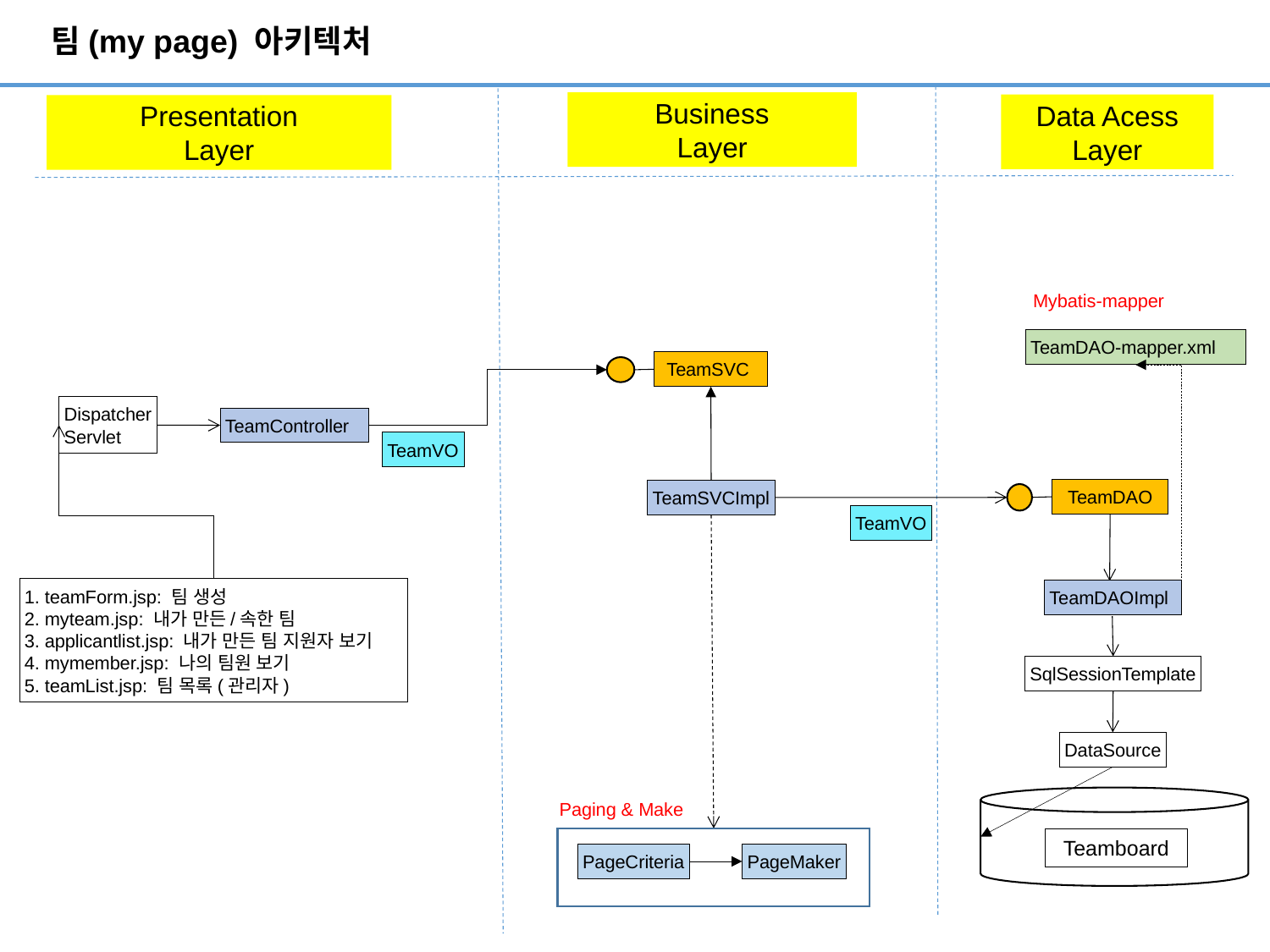

# 팀(my page) 아키텍처

Business
Layer
Data Acess
Layer
Presentation
Layer
Mybatis-mapper
TeamDAO-mapper.xml
TeamSVC

Dispatcher
Servlet
TeamController
TeamVO
TeamDAO

TeamSVCImpl
TeamVO
1. teamForm.jsp: 팀 생성
2. myteam.jsp: 내가 만든/속한 팀
3. applicantlist.jsp: 내가 만든 팀 지원자 보기
4. mymember.jsp: 나의 팀원 보기
5. teamList.jsp: 팀 목록(관리자)
TeamDAOImpl
SqlSessionTemplate
DataSource

Teamboard
Paging & Make

PageCriteria
PageMaker